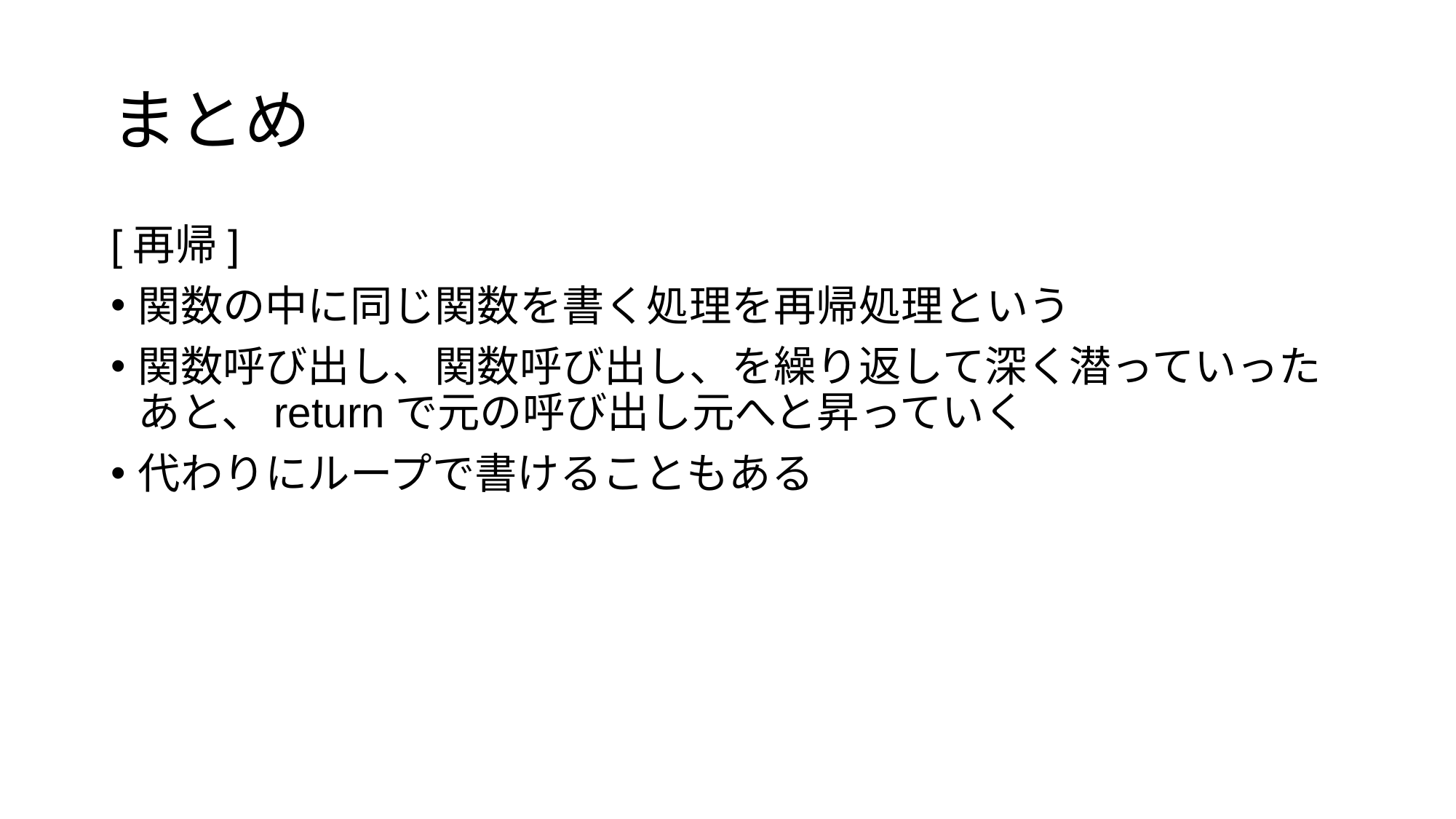

# まとめ
[再帰]
関数の中に同じ関数を書く処理を再帰処理という
関数呼び出し、関数呼び出し、を繰り返して深く潜っていったあと、returnで元の呼び出し元へと昇っていく
代わりにループで書けることもある